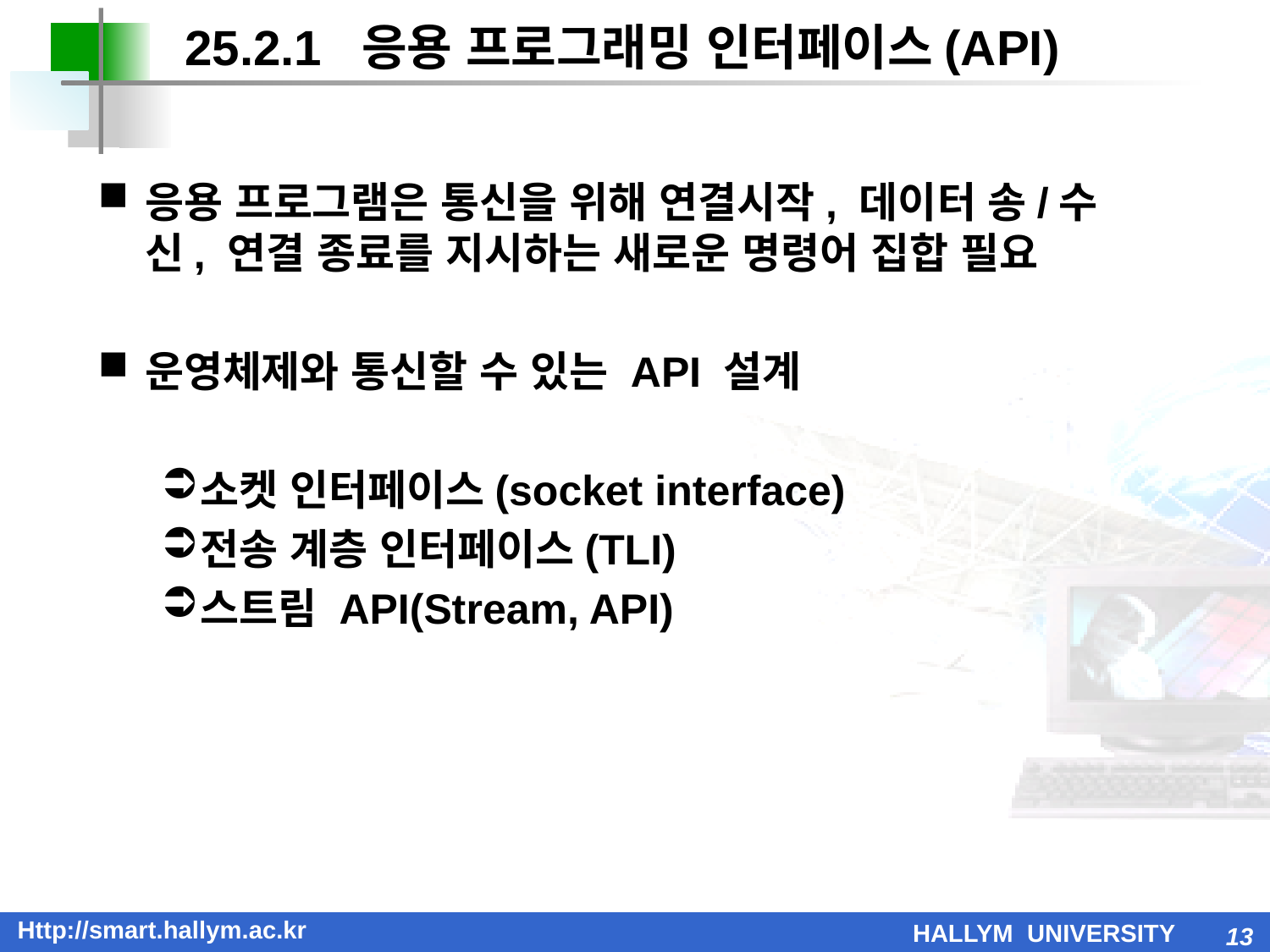

25.2.1  응용 프로그래밍 인터페이스(API)

응용 프로그램은 통신을 위해 연결시작, 데이터 송/수신, 연결 종료를 지시하는 새로운 명령어 집합 필요

운영체제와 통신할 수 있는 API 설계

소켓 인터페이스(socket interface)
전송 계층 인터페이스(TLI)
스트림 API(Stream, API)

13